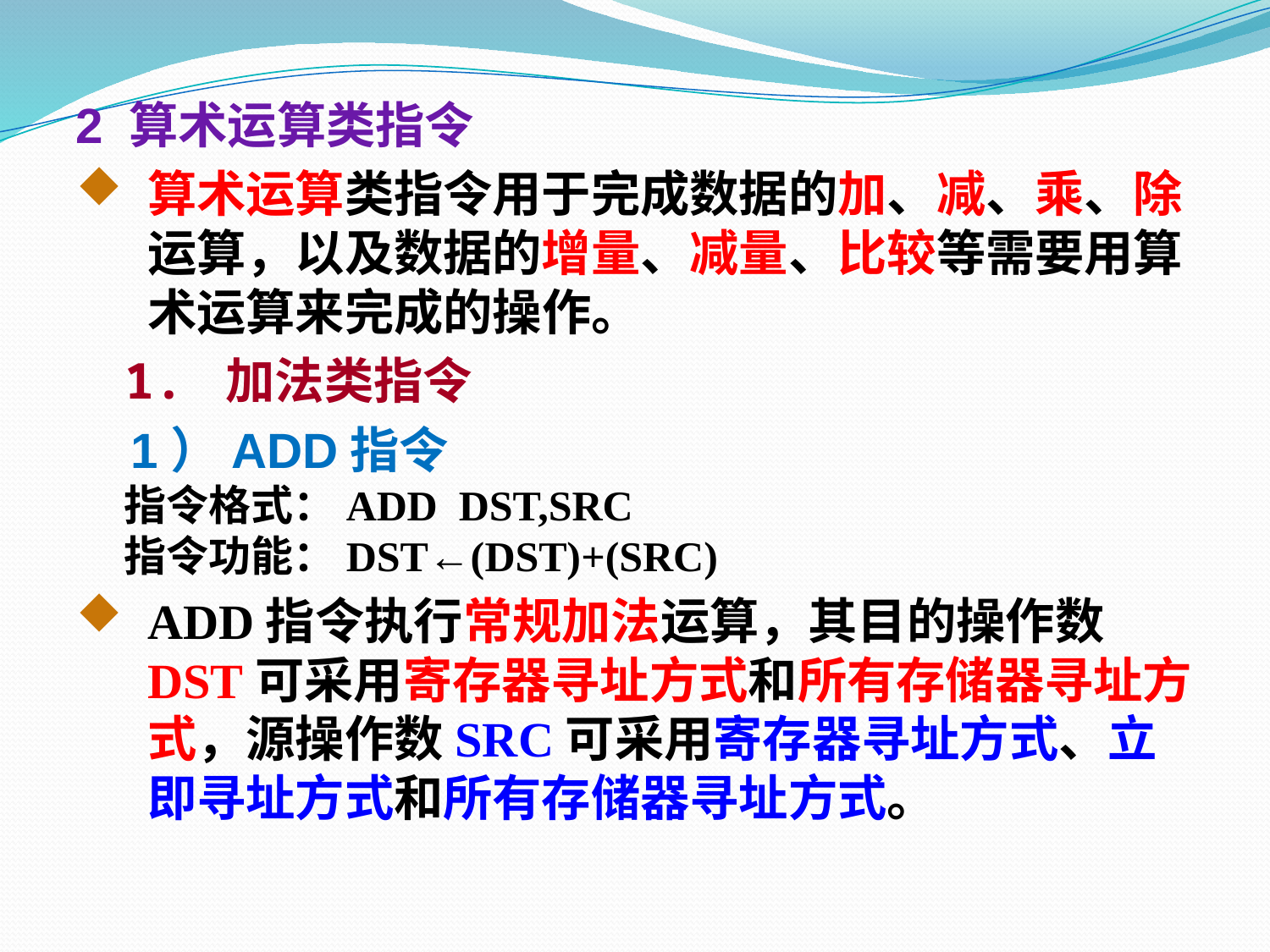

2 算术运算类指令
算术运算类指令用于完成数据的加、减、乘、除运算，以及数据的增量、减量、比较等需要用算术运算来完成的操作。
    1. 加法类指令
    1）ADD指令
    指令格式：ADD  DST,SRC
    指令功能：DST←(DST)+(SRC)
ADD指令执行常规加法运算，其目的操作数DST可采用寄存器寻址方式和所有存储器寻址方式，源操作数SRC可采用寄存器寻址方式、立即寻址方式和所有存储器寻址方式。